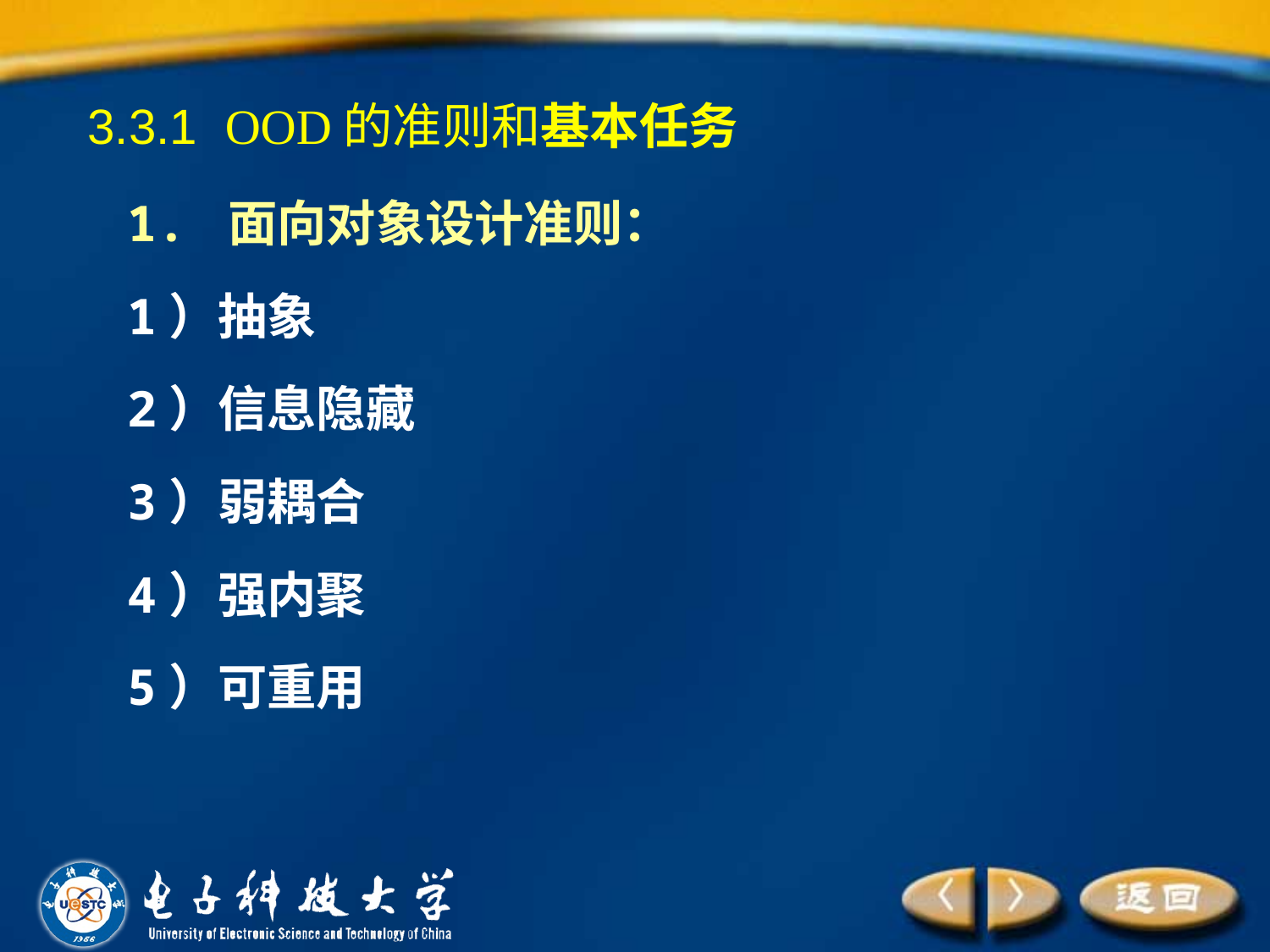

3.3.1  OOD的准则和基本任务
1. 面向对象设计准则：
1）抽象
2）信息隐藏
3）弱耦合
4）强内聚
5）可重用